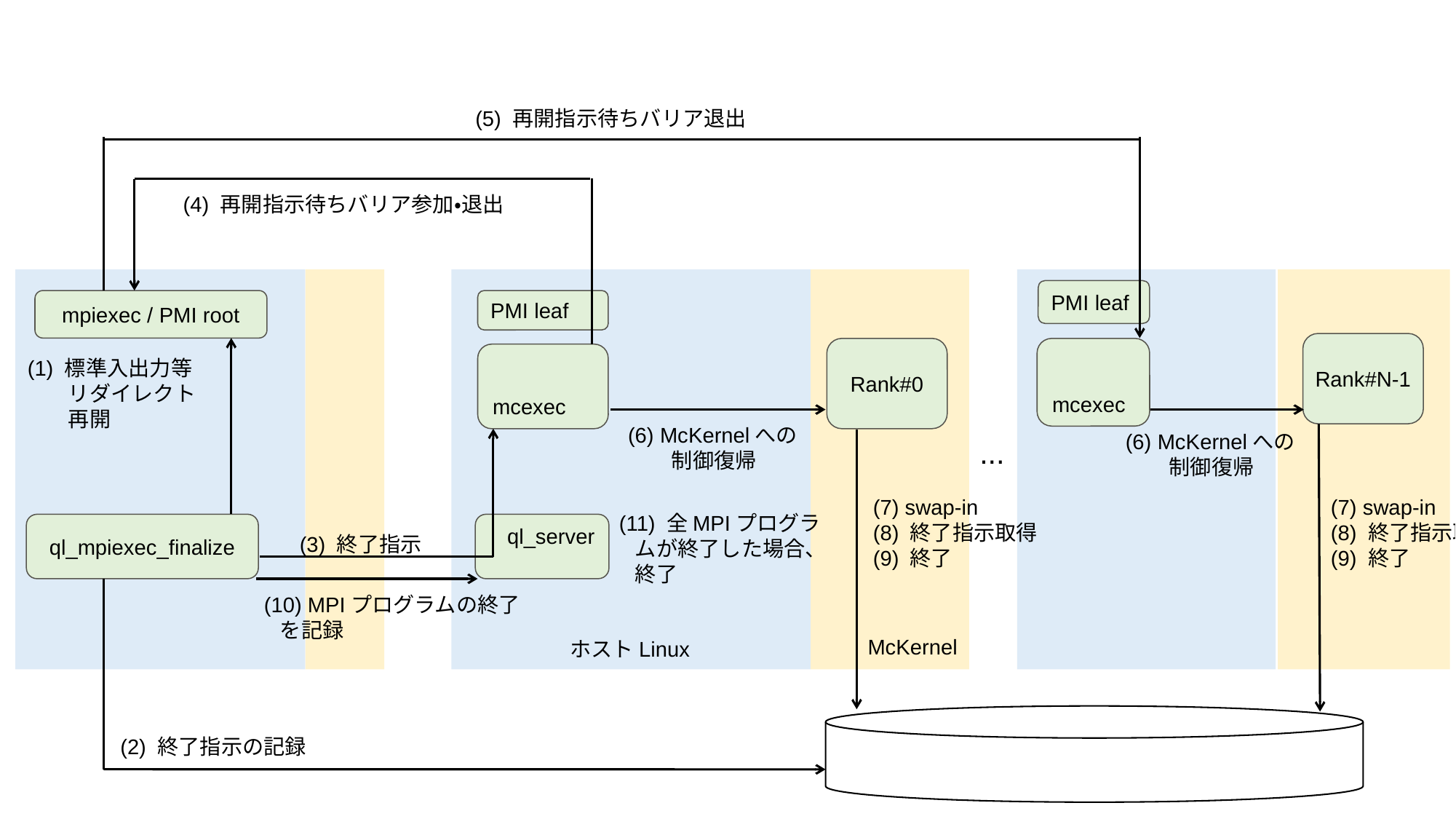

(5) 再開指示待ちバリア退出
(4) 再開指示待ちバリア参加・退出

PMI leaf
mpiexec / PMI root
PMI leaf
Rank#N-1
Rank#0
mcexec
mcexec
(1) 標準入出力等
リダイレクト
再開
(6) McKernelへの
制御復帰
(6) McKernelへの
制御復帰
...
(7) swap-in
(8) 終了指示取得
(9) 終了
(7) swap-in
(8) 終了指示取得
(9) 終了
(11) 全MPIプログラムが終了した場合、
終了
ql_mpiexec_finalize
ql_server
(3) 終了指示
(10) MPIプログラムの終了を記録
McKernel
ホストLinux

(2) 終了指示の記録